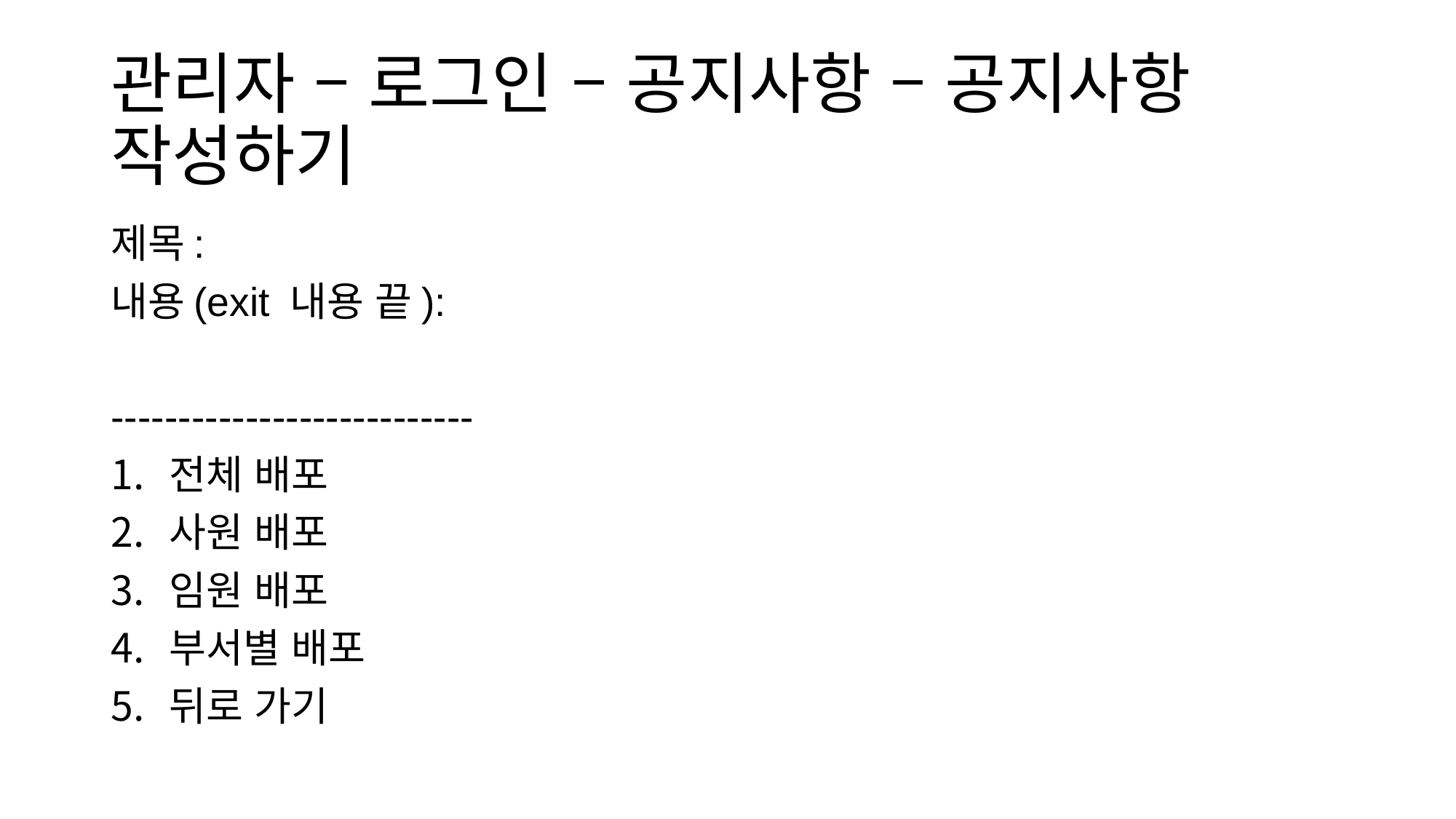

# 관리자 – 로그인 – 공지사항 – 공지사항 작성하기
제목:
내용(exit 내용 끝):

---------------------------
전체 배포
사원 배포
임원 배포
부서별 배포
뒤로 가기